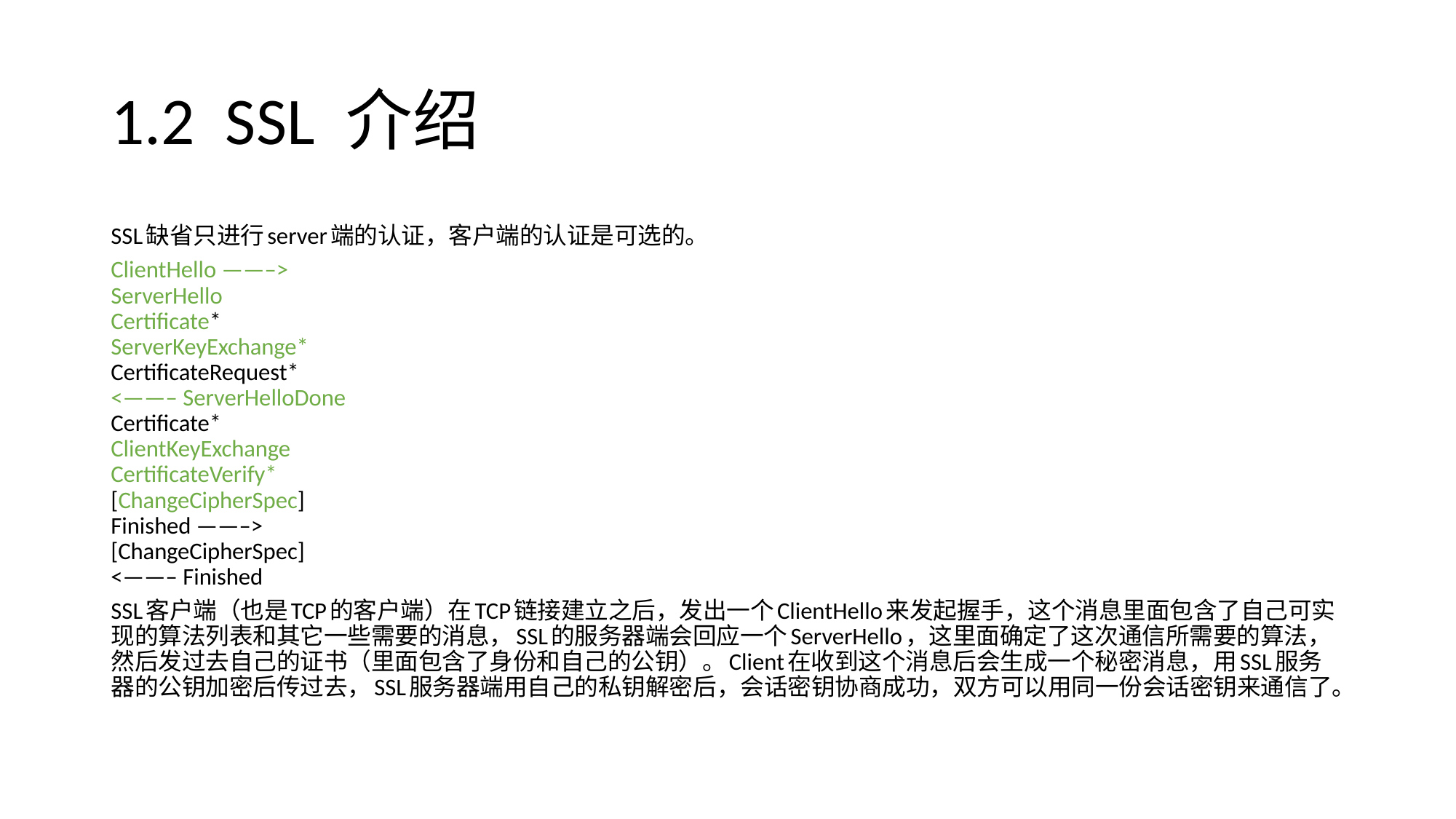

# 1.2  SSL 介绍
SSL缺省只进行server端的认证，客户端的认证是可选的。
ClientHello ——–>
ServerHello
Certificate*
ServerKeyExchange*
CertificateRequest*
<——– ServerHelloDone
Certificate*
ClientKeyExchange
CertificateVerify*
[ChangeCipherSpec]
Finished ——–>
[ChangeCipherSpec]
<——– Finished
SSL客户端（也是TCP的客户端）在TCP链接建立之后，发出一个ClientHello来发起握手，这个消息里面包含了自己可实现的算法列表和其它一些需要的消息，SSL的服务器端会回应一个ServerHello，这里面确定了这次通信所需要的算法，然后发过去自己的证书（里面包含了身份和自己的公钥）。Client在收到这个消息后会生成一个秘密消息，用SSL服务器的公钥加密后传过去，SSL服务器端用自己的私钥解密后，会话密钥协商成功，双方可以用同一份会话密钥来通信了。